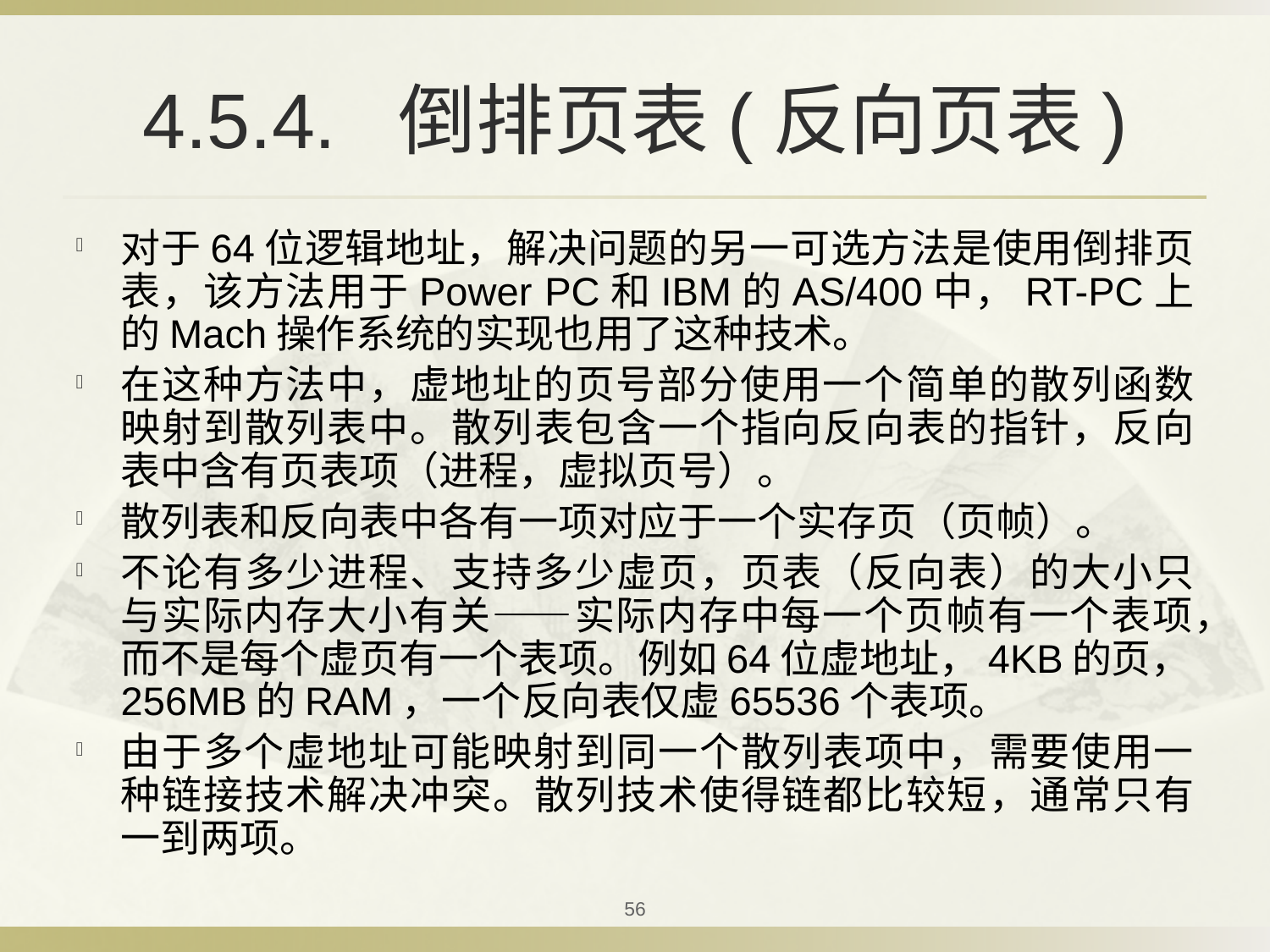

# 4.5.4.  倒排页表(反向页表)
对于64位逻辑地址，解决问题的另一可选方法是使用倒排页表，该方法用于Power PC和IBM的AS/400中，RT-PC上的Mach操作系统的实现也用了这种技术。
在这种方法中，虚地址的页号部分使用一个简单的散列函数映射到散列表中。散列表包含一个指向反向表的指针，反向表中含有页表项（进程，虚拟页号）。
散列表和反向表中各有一项对应于一个实存页（页帧）。
不论有多少进程、支持多少虚页，页表（反向表）的大小只与实际内存大小有关——实际内存中每一个页帧有一个表项，而不是每个虚页有一个表项。例如64位虚地址，4KB的页，256MB的RAM，一个反向表仅虚65536个表项。
由于多个虚地址可能映射到同一个散列表项中，需要使用一种链接技术解决冲突。散列技术使得链都比较短，通常只有一到两项。
56